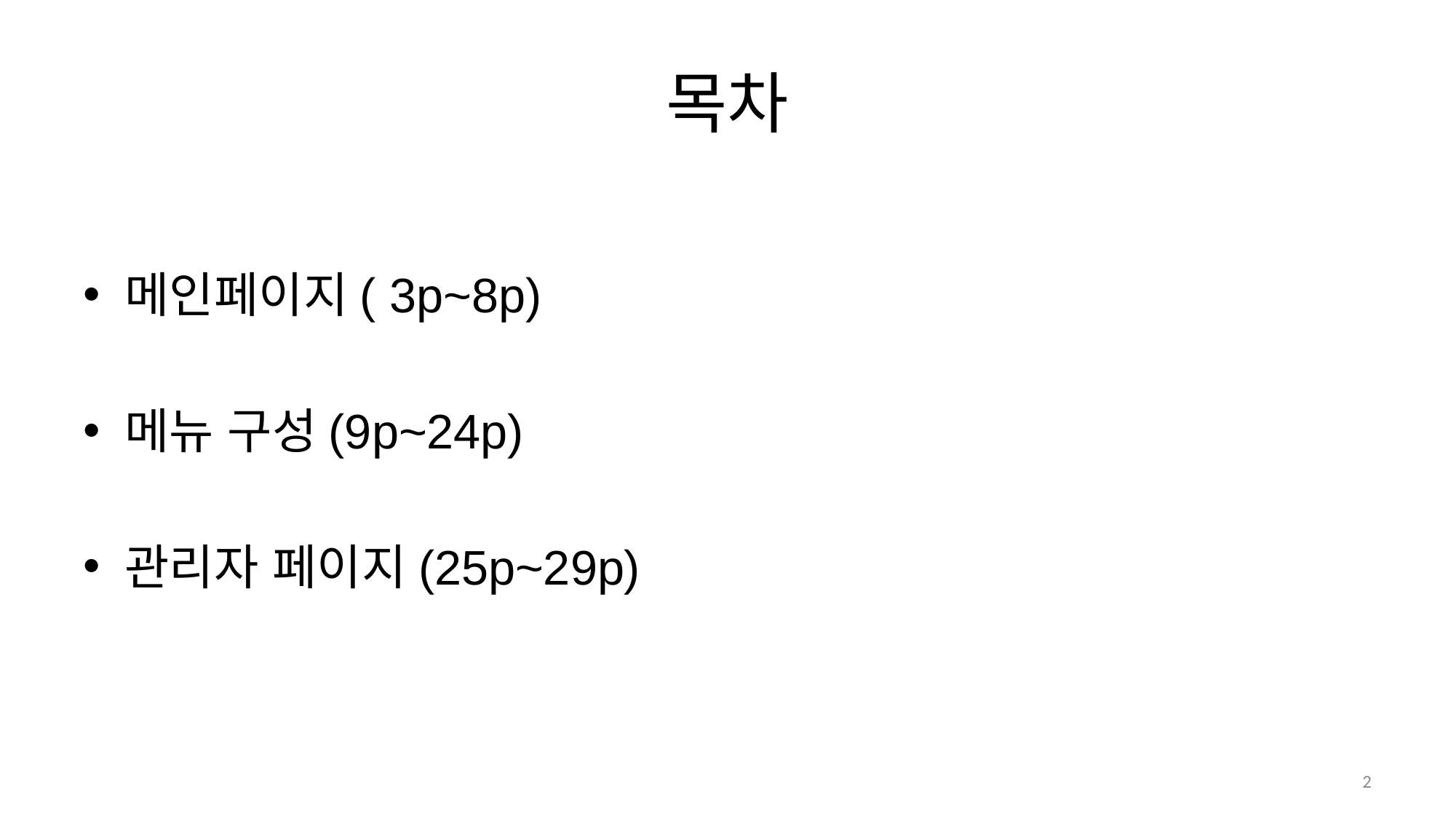

# 목차

메인페이지( 3p~8p)

메뉴 구성(9p~24p)

관리자 페이지(25p~29p)

2